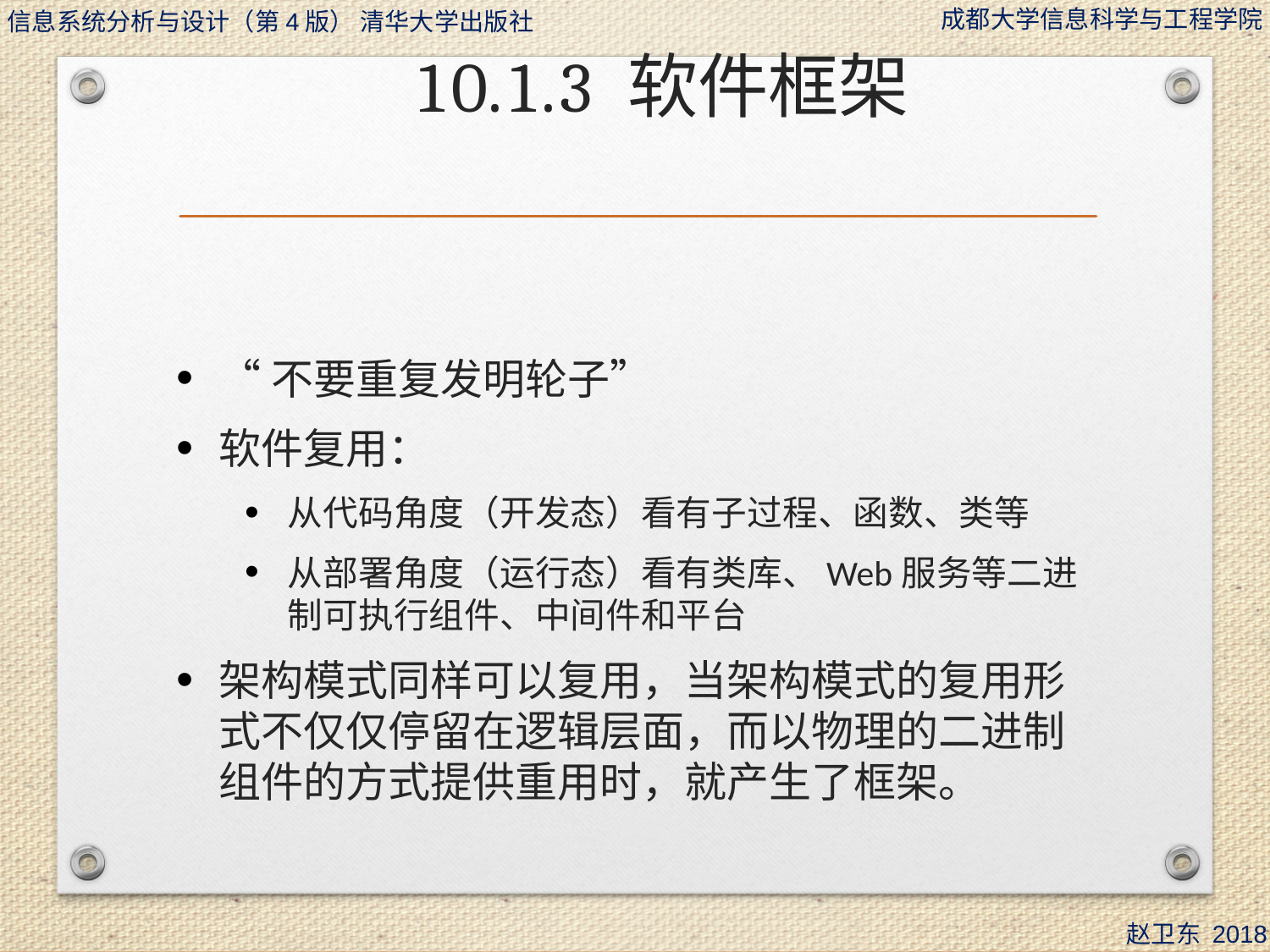

# 10.1.3 软件框架
“不要重复发明轮子”
软件复用：
从代码角度（开发态）看有子过程、函数、类等
从部署角度（运行态）看有类库、Web服务等二进制可执行组件、中间件和平台
架构模式同样可以复用，当架构模式的复用形式不仅仅停留在逻辑层面，而以物理的二进制组件的方式提供重用时，就产生了框架。